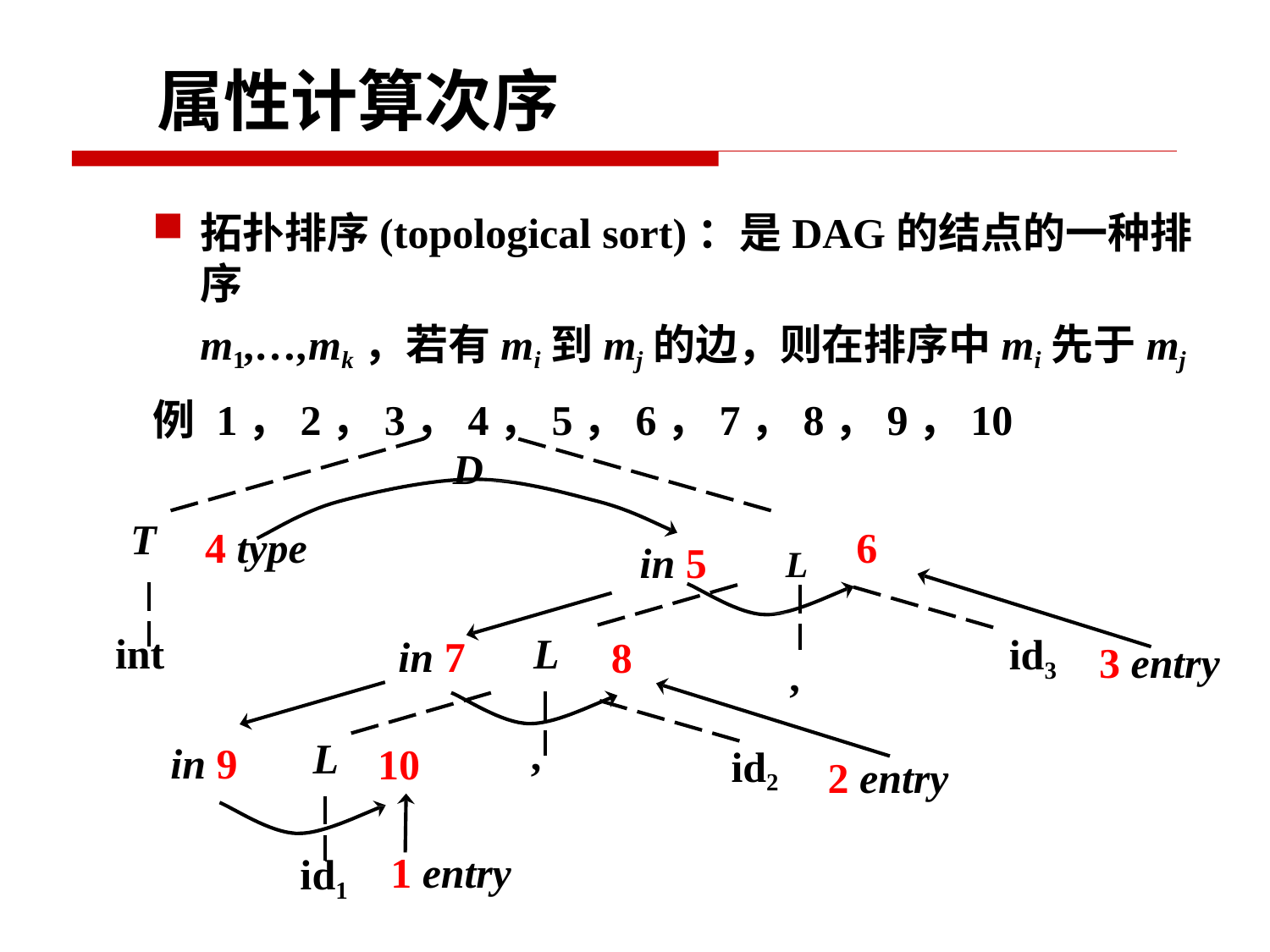

# 属性计算次序
拓扑排序(topological sort)：是DAG的结点的一种排序
m1,…,mk，若有mi到mj的边，则在排序中mi先于mj
例 1，2，3，4，5，6，7，8，9，10
D

T
in 5	L

,
4 type
6

int
L
id3
in 7
8
3 entry

,
L
in 9
10
id2
2 entry

1 entry
id1
12